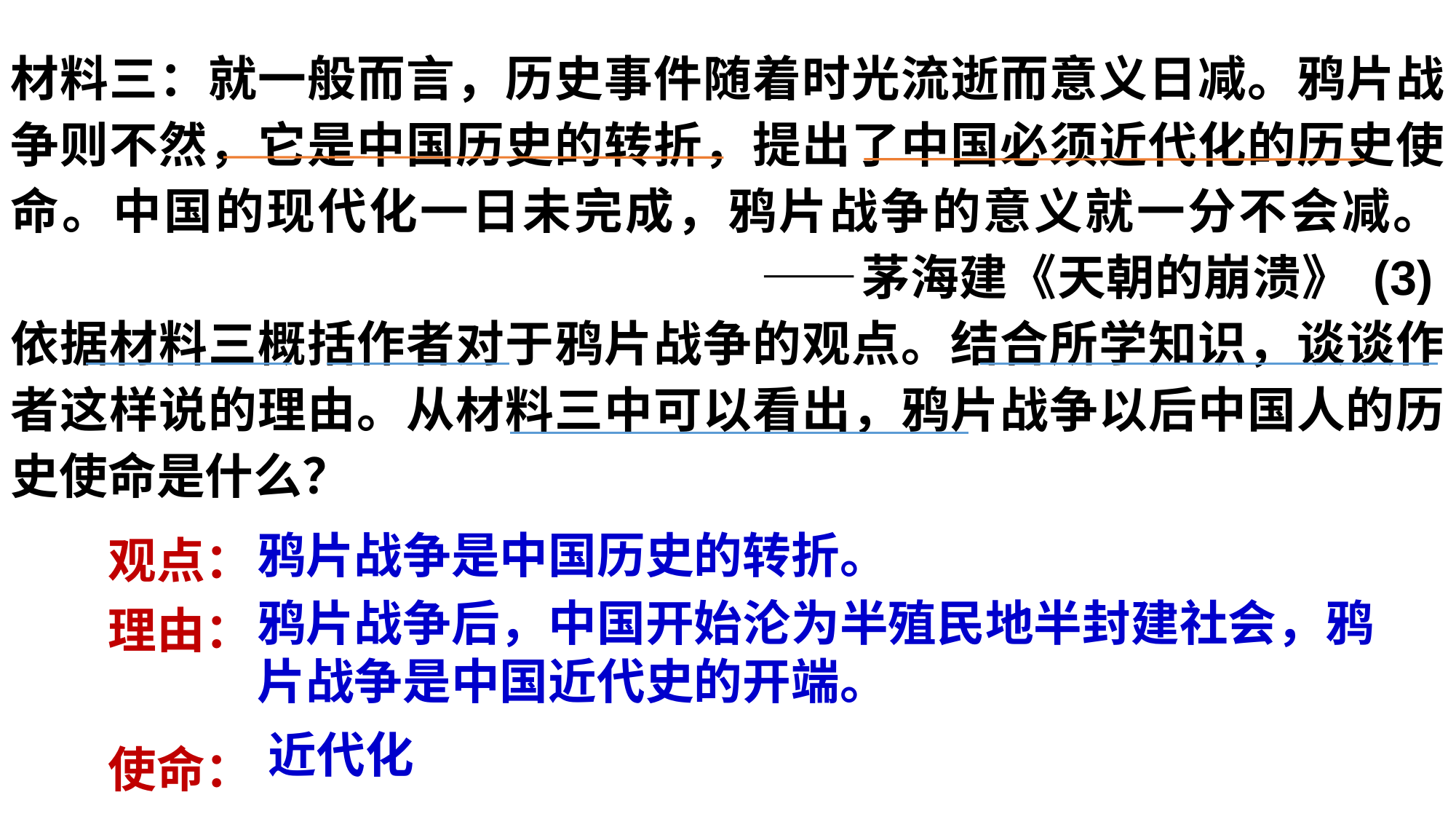

材料三：就一般而言，历史事件随着时光流逝而意义日减。鸦片战争则不然，它是中国历史的转折，提出了中国必须近代化的历史使命。中国的现代化一日未完成，鸦片战争的意义就一分不会减。
                                                                  ——茅海建《天朝的崩溃》 (3)依据材料三概括作者对于鸦片战争的观点。结合所学知识，谈谈作者这样说的理由。从材料三中可以看出，鸦片战争以后中国人的历史使命是什么？

观点：
理由：

使命：
鸦片战争是中国历史的转折。
鸦片战争后，中国开始沦为半殖民地半封建社会，鸦片战争是中国近代史的开端。
近代化